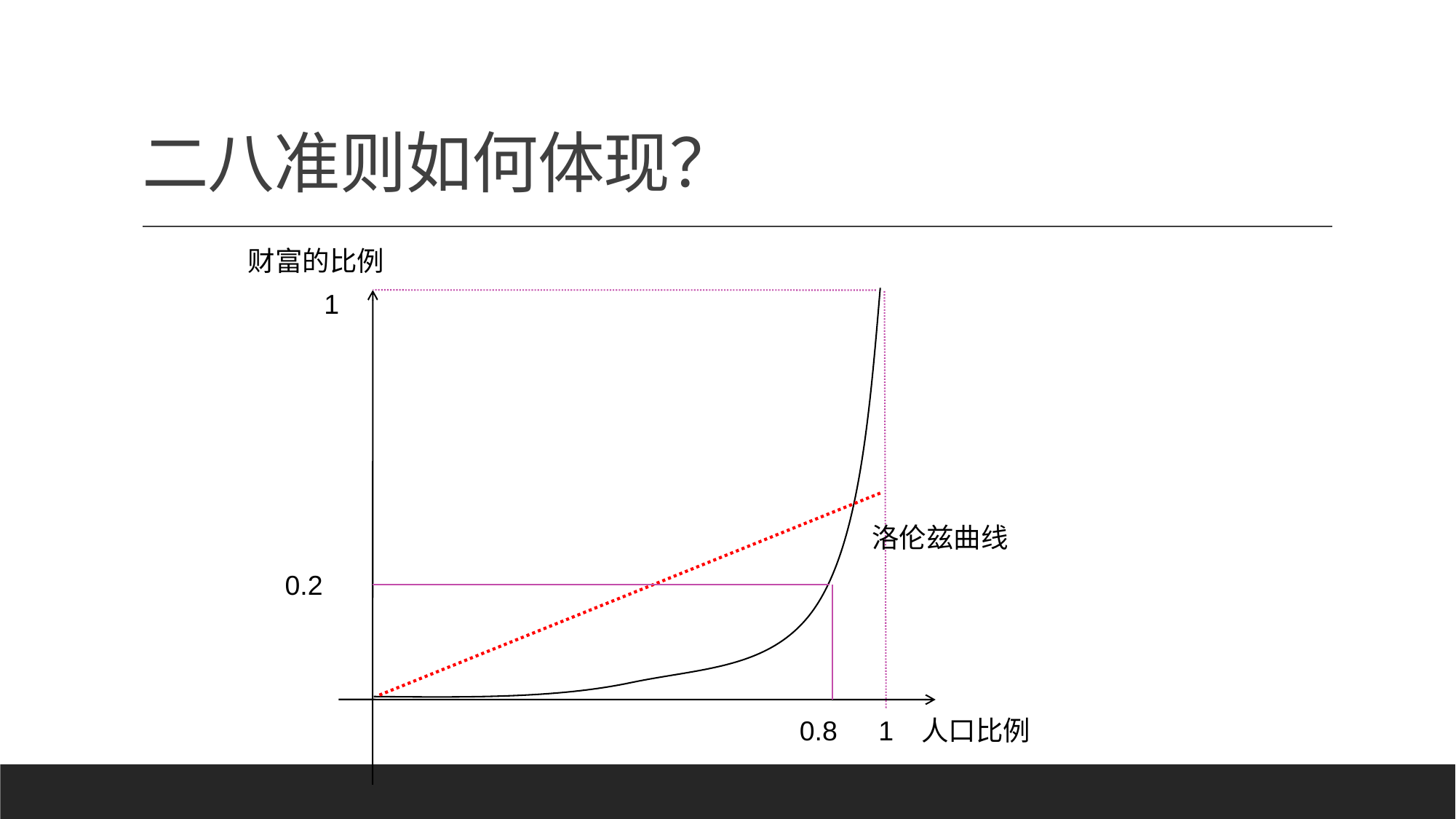

# 二八准则如何体现？
财富的比例
1

洛伦兹曲线
0.2
0.8
1
人口比例